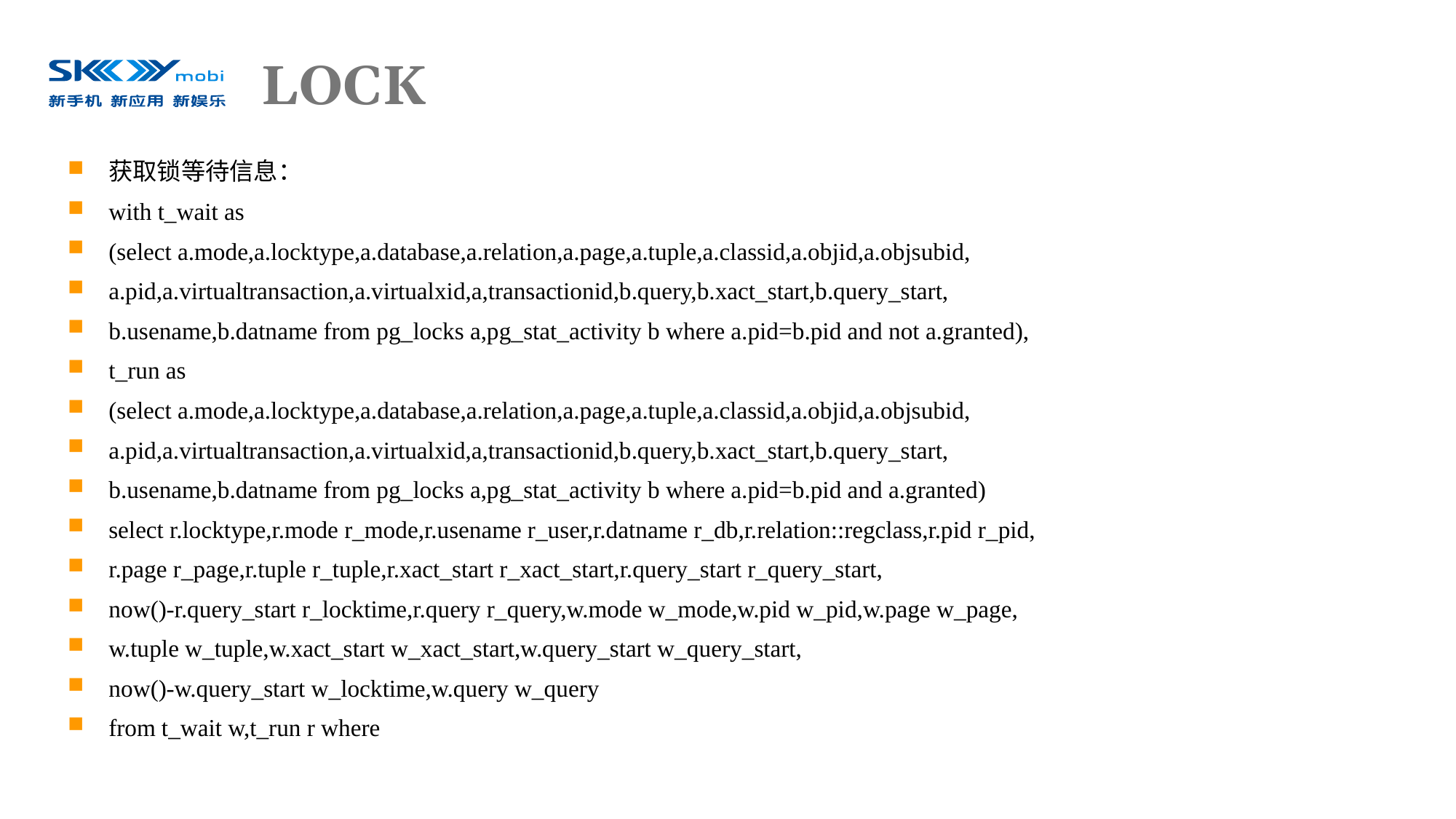

# LOCK
获取锁等待信息：
with t_wait as
(select a.mode,a.locktype,a.database,a.relation,a.page,a.tuple,a.classid,a.objid,a.objsubid,
a.pid,a.virtualtransaction,a.virtualxid,a,transactionid,b.query,b.xact_start,b.query_start,
b.usename,b.datname from pg_locks a,pg_stat_activity b where a.pid=b.pid and not a.granted),
t_run as
(select a.mode,a.locktype,a.database,a.relation,a.page,a.tuple,a.classid,a.objid,a.objsubid,
a.pid,a.virtualtransaction,a.virtualxid,a,transactionid,b.query,b.xact_start,b.query_start,
b.usename,b.datname from pg_locks a,pg_stat_activity b where a.pid=b.pid and a.granted)
select r.locktype,r.mode r_mode,r.usename r_user,r.datname r_db,r.relation::regclass,r.pid r_pid,
r.page r_page,r.tuple r_tuple,r.xact_start r_xact_start,r.query_start r_query_start,
now()-r.query_start r_locktime,r.query r_query,w.mode w_mode,w.pid w_pid,w.page w_page,
w.tuple w_tuple,w.xact_start w_xact_start,w.query_start w_query_start,
now()-w.query_start w_locktime,w.query w_query
from t_wait w,t_run r where